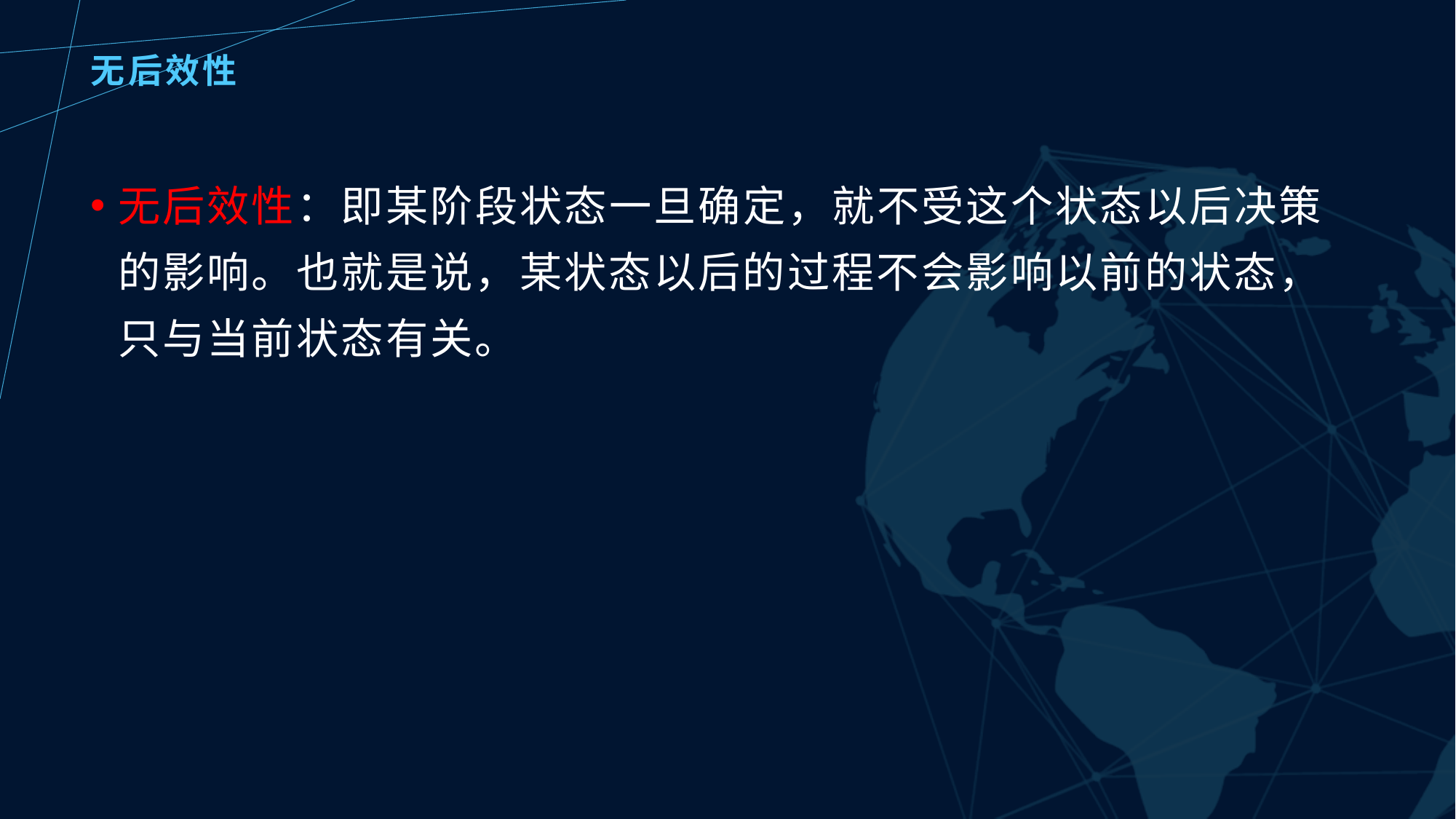

# 无后效性
无后效性：即某阶段状态一旦确定，就不受这个状态以后决策的影响。也就是说，某状态以后的过程不会影响以前的状态，只与当前状态有关。